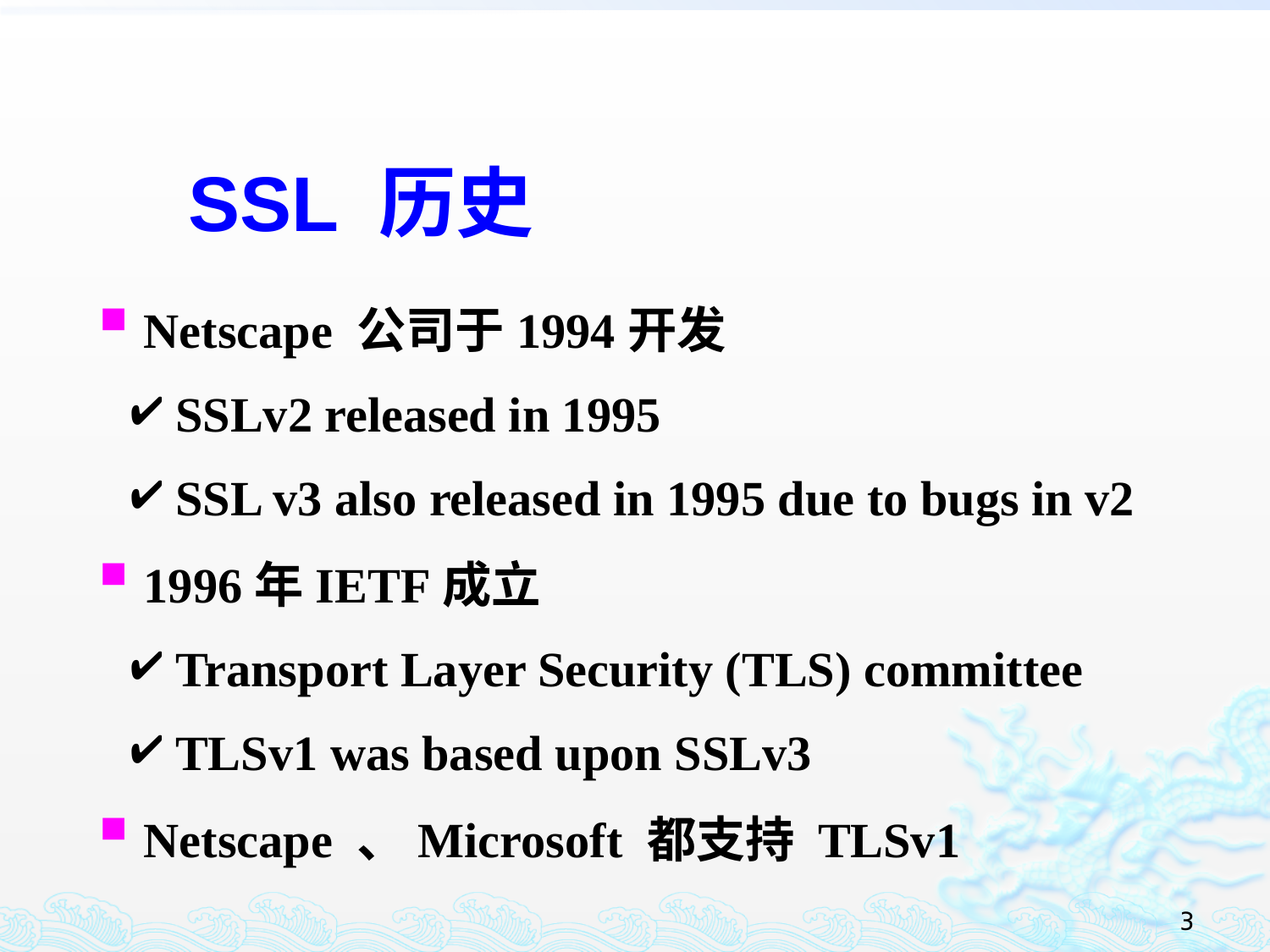

SSL 历史
 Netscape 公司于1994开发
 SSLv2 released in 1995
 SSL v3 also released in 1995 due to bugs in v2
 1996年IETF成立
 Transport Layer Security (TLS) committee
 TLSv1 was based upon SSLv3
 Netscape 、Microsoft 都支持 TLSv1
3